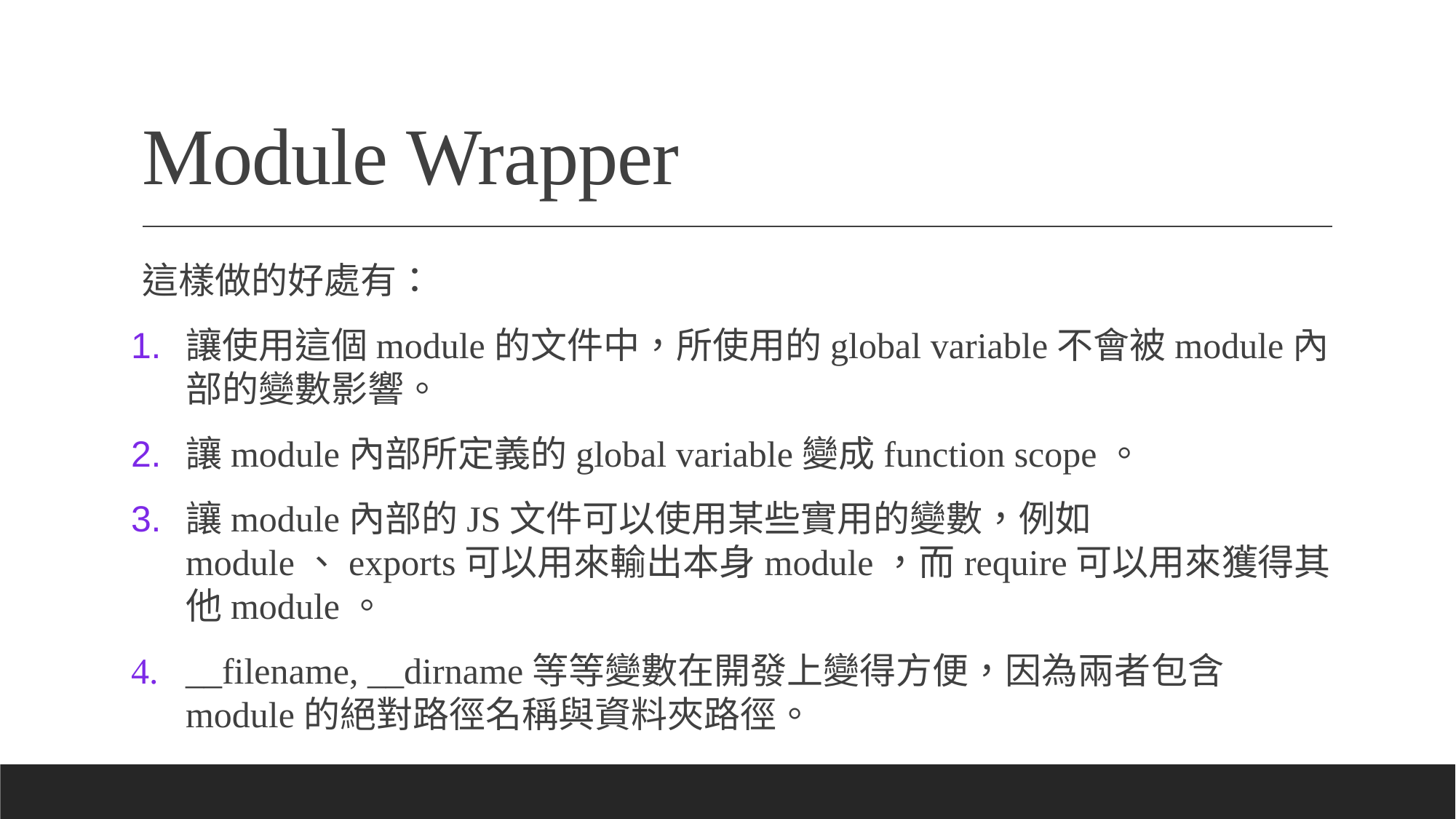

# Module Wrapper
這樣做的好處有：
讓使用這個module的文件中，所使用的global variable不會被module內部的變數影響。
讓module內部所定義的global variable變成function scope。
讓module內部的JS文件可以使用某些實用的變數，例如module、exports可以用來輸出本身module，而require可以用來獲得其他module。
__filename, __dirname等等變數在開發上變得方便，因為兩者包含module的絕對路徑名稱與資料夾路徑。